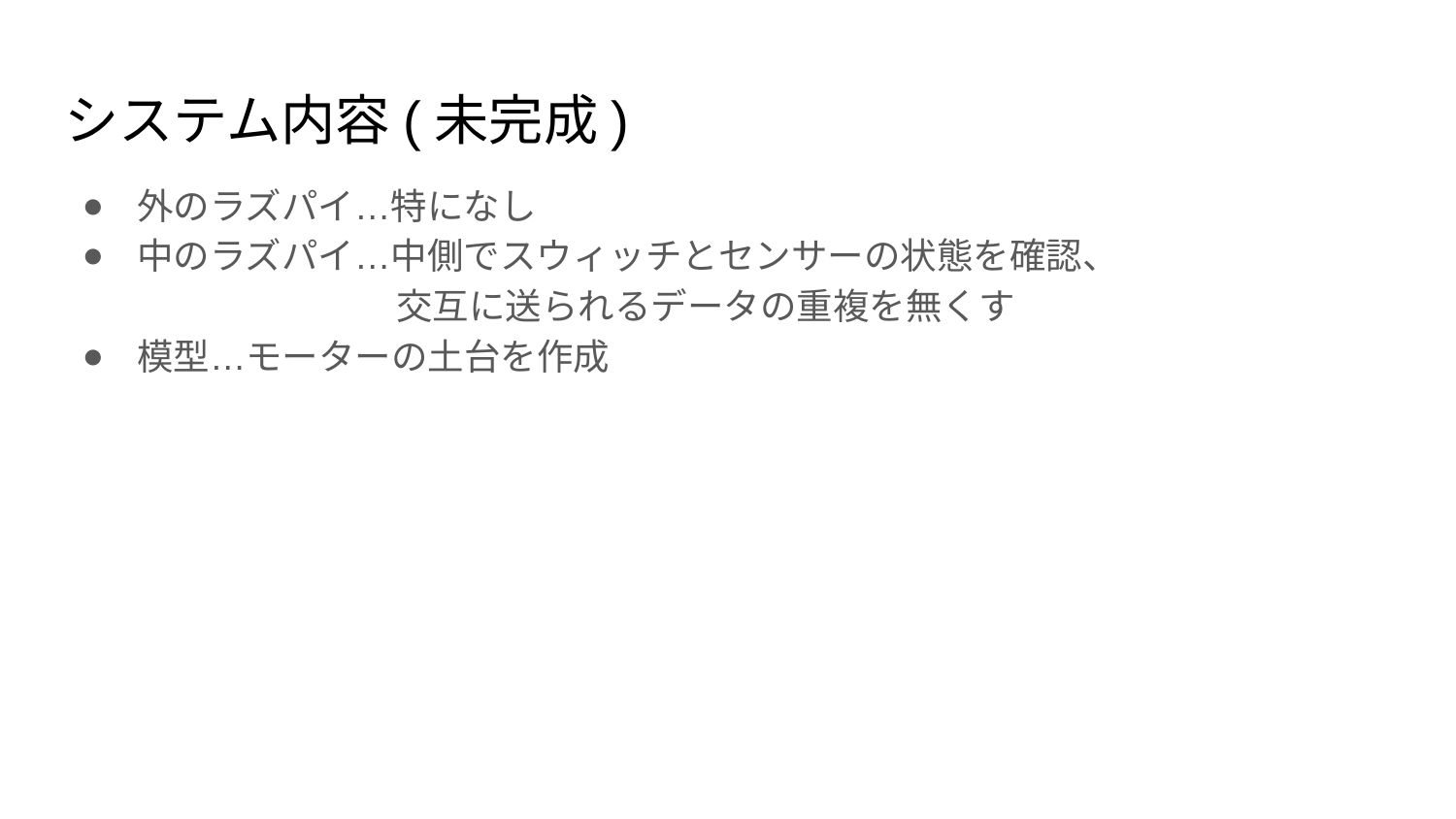

# システム内容(未完成)
外のラズパイ…特になし
中のラズパイ…中側でスウィッチとセンサーの状態を確認、
 交互に送られるデータの重複を無くす
模型…モーターの土台を作成